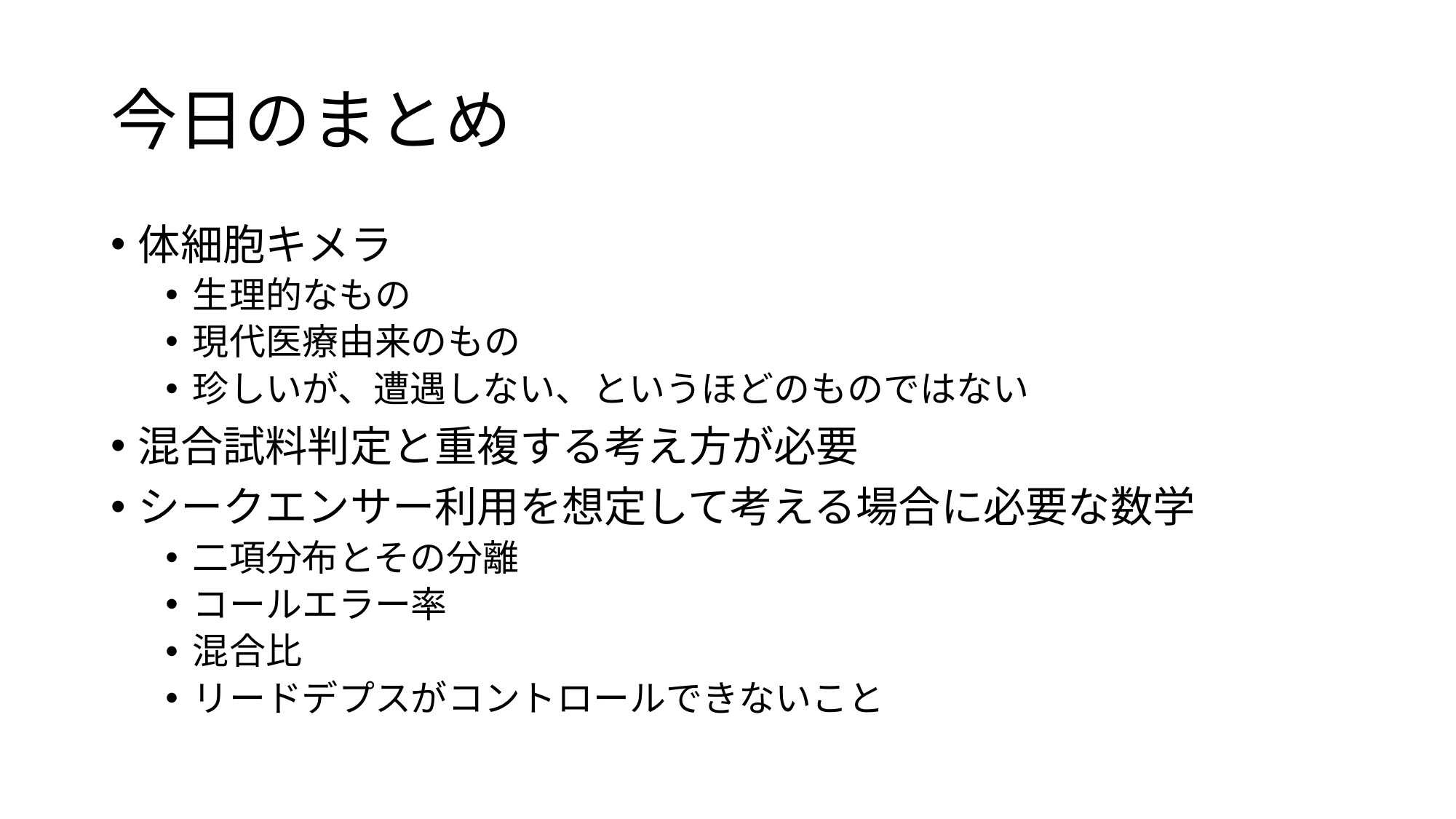

# 今日のまとめ
体細胞キメラ
生理的なもの
現代医療由来のもの
珍しいが、遭遇しない、というほどのものではない
混合試料判定と重複する考え方が必要
シークエンサー利用を想定して考える場合に必要な数学
二項分布とその分離
コールエラー率
混合比
リードデプスがコントロールできないこと